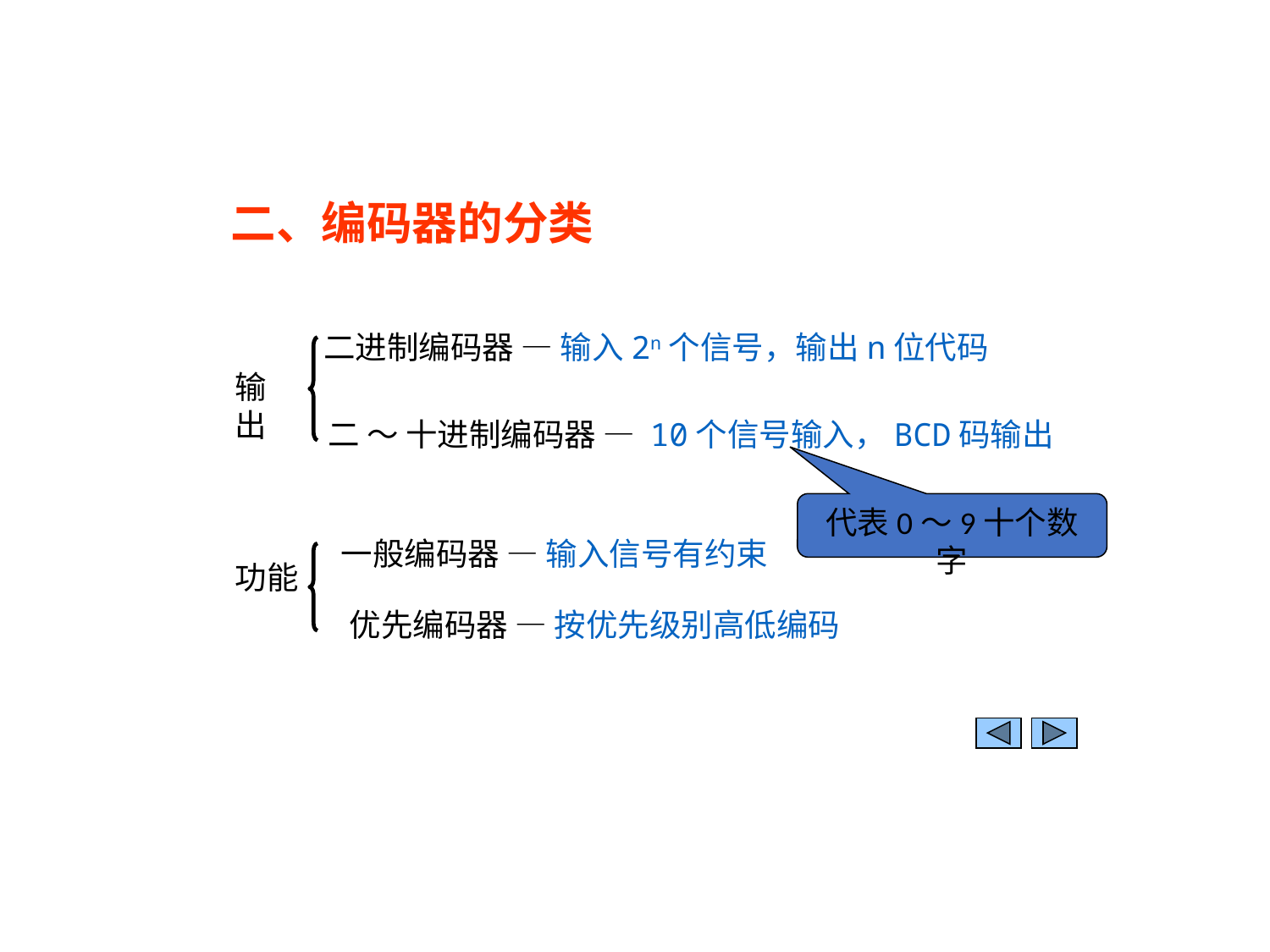

# 二、编码器的分类
二进制编码器 — 输入2n个信号，输出n位代码

二 ～ 十进制编码器 — 10个信号输入，BCD码输出
输出
代表0～9十个数字
一般编码器 — 输入信号有约束

优先编码器 — 按优先级别高低编码
功能